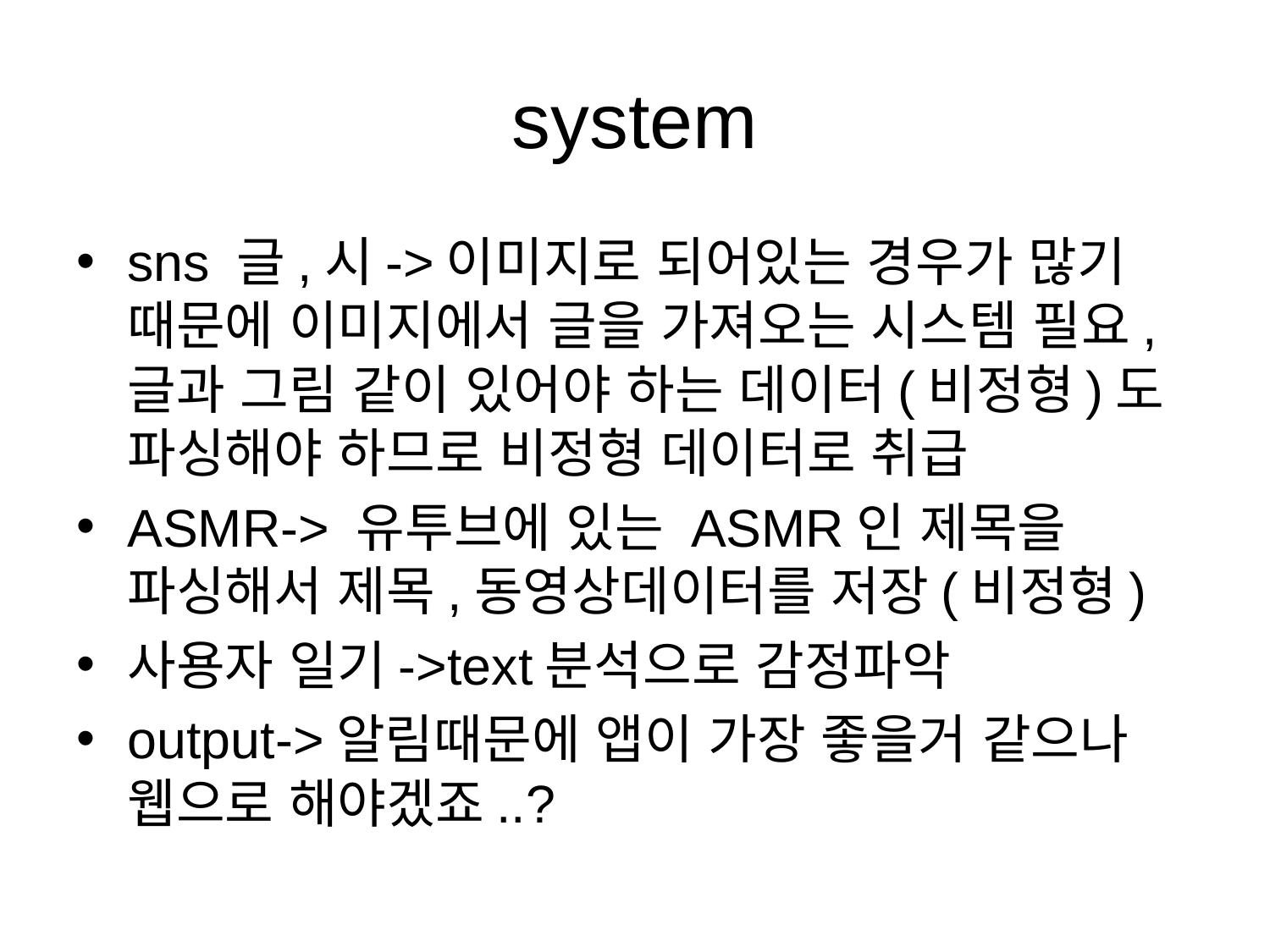

# system
sns 글,시->이미지로 되어있는 경우가 많기 때문에 이미지에서 글을 가져오는 시스템 필요, 글과 그림 같이 있어야 하는 데이터(비정형)도 파싱해야 하므로 비정형 데이터로 취급
ASMR-> 유투브에 있는 ASMR인 제목을 파싱해서 제목,동영상데이터를 저장(비정형)
사용자 일기->text분석으로 감정파악
output->알림때문에 앱이 가장 좋을거 같으나 웹으로 해야겠죠..?